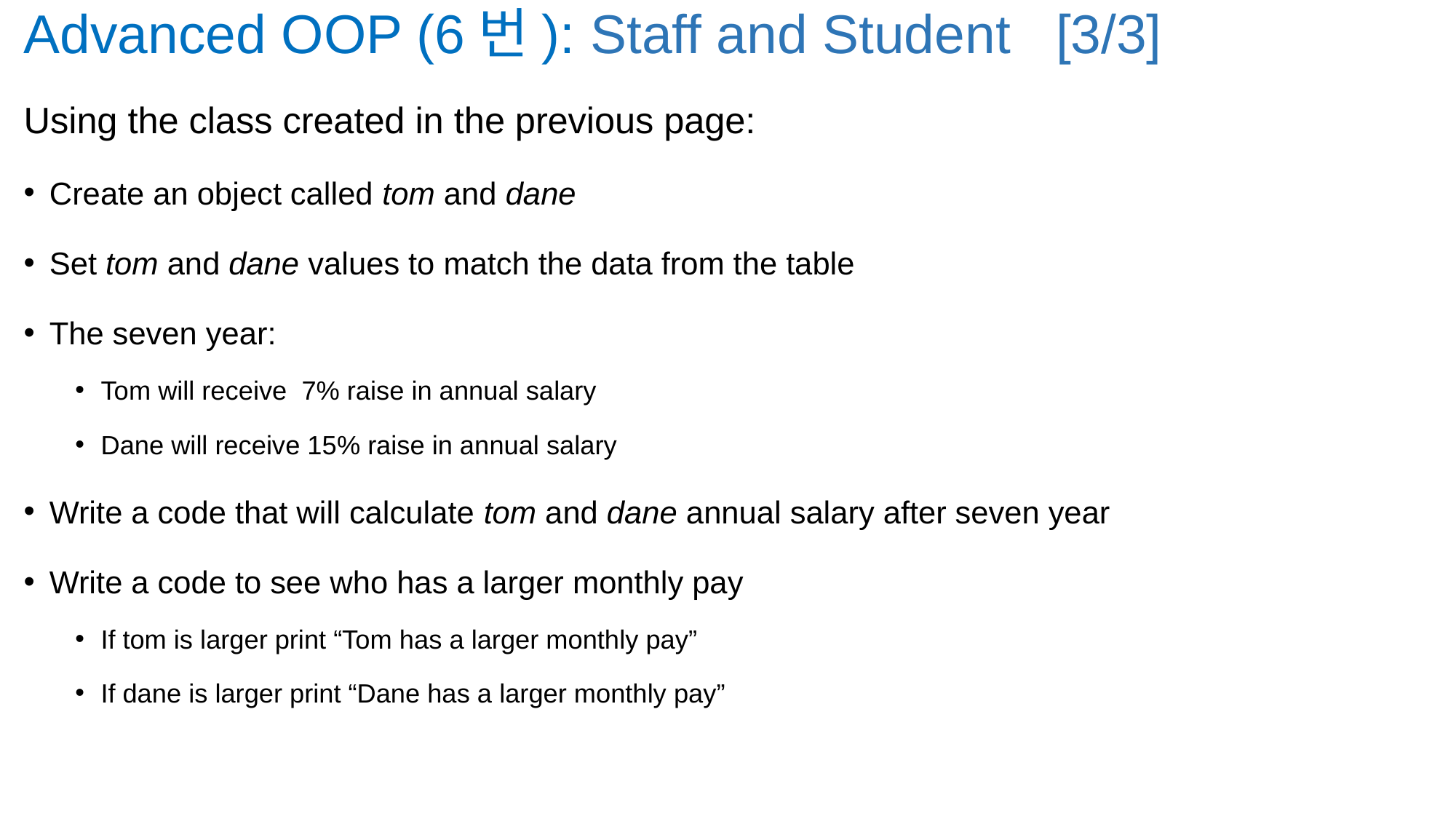

# Advanced OOP (6번): Staff and Student   [3/3]
Using the class created in the previous page:
Create an object called tom and dane
Set tom and dane values to match the data from the table
The seven year:
Tom will receive  7% raise in annual salary
Dane will receive 15% raise in annual salary
Write a code that will calculate tom and dane annual salary after seven year
Write a code to see who has a larger monthly pay
If tom is larger print “Tom has a larger monthly pay”
If dane is larger print “Dane has a larger monthly pay”